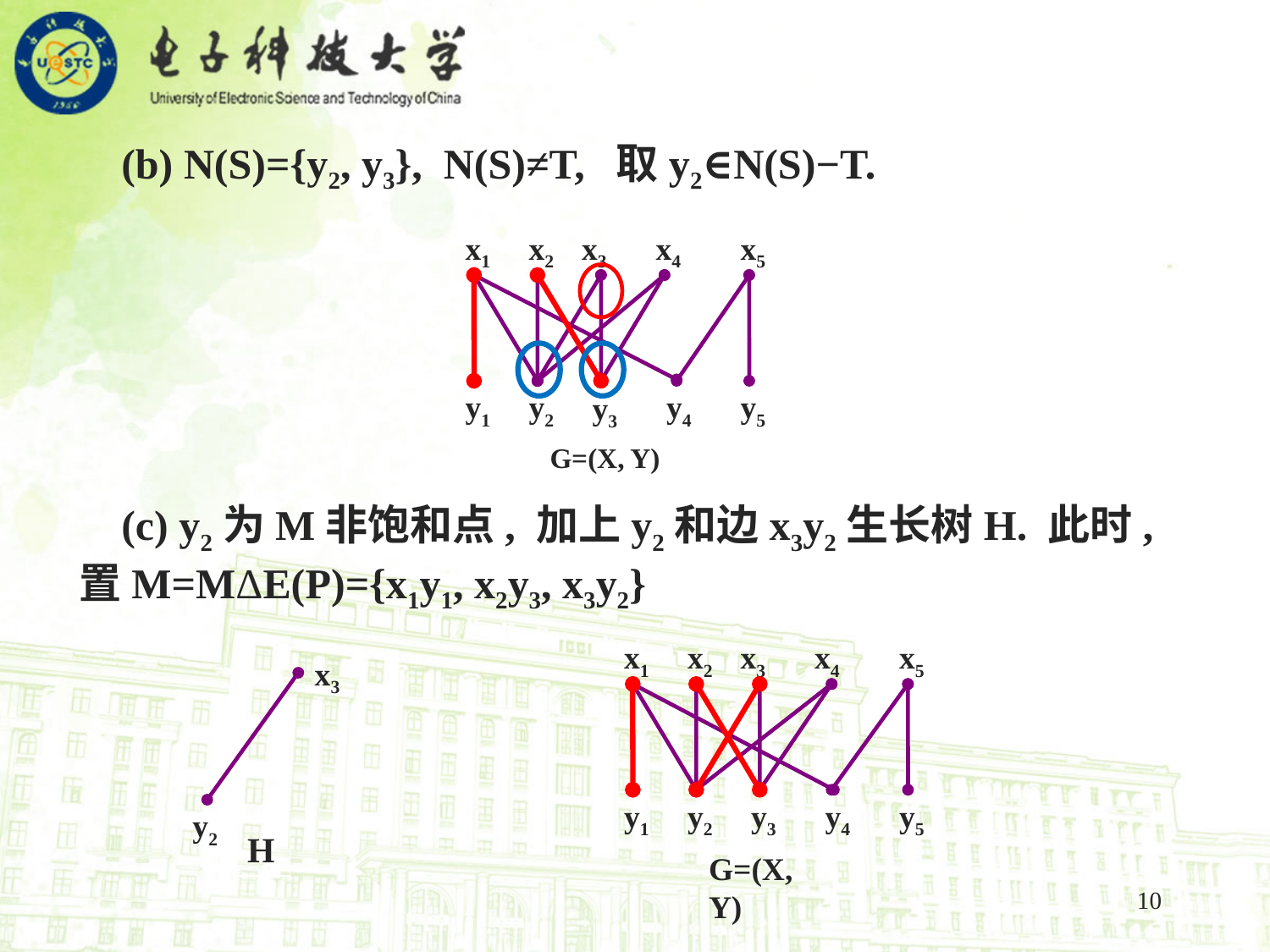

(b) N(S)={y2, y3},  N(S)≠T,  取y2∈N(S)−T.
x1
x2
x3
x4
x5

y1
y2
y4
y5
y3
G=(X, Y)

    (c) y2为M非饱和点, 加上y2和边x3y2生长树H. 此时, 置M=MΔE(P)={x1y1, x2y3, x3y2}
x1
x2
x3
x4
x5

y1
y2
y3
y4
y5
G=(X, Y)
x3

y2
H
10